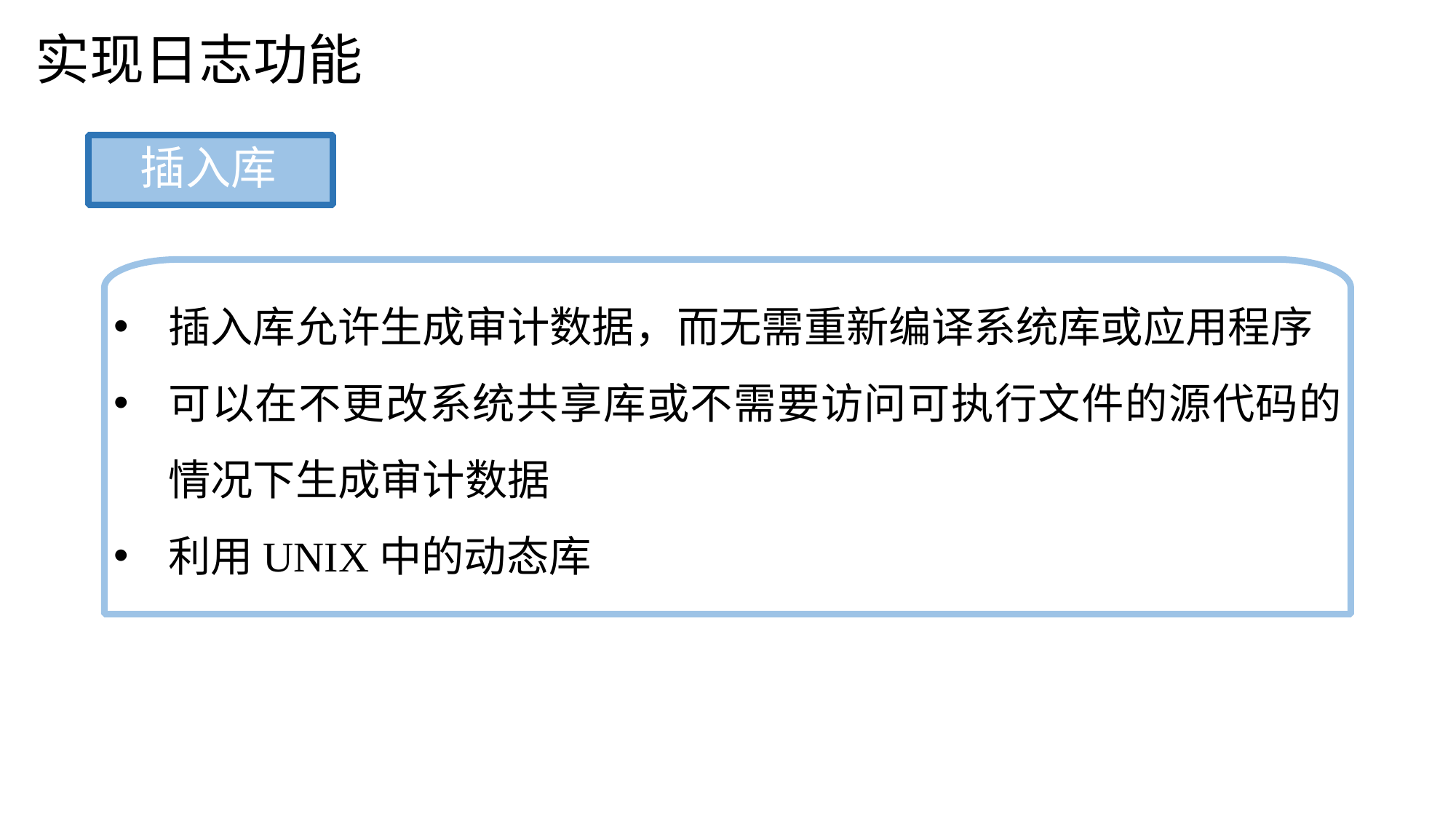

实现日志功能

插入库
插入库允许生成审计数据，而无需重新编译系统库或应用程序
可以在不更改系统共享库或不需要访问可执行文件的源代码的情况下生成审计数据
利用UNIX中的动态库